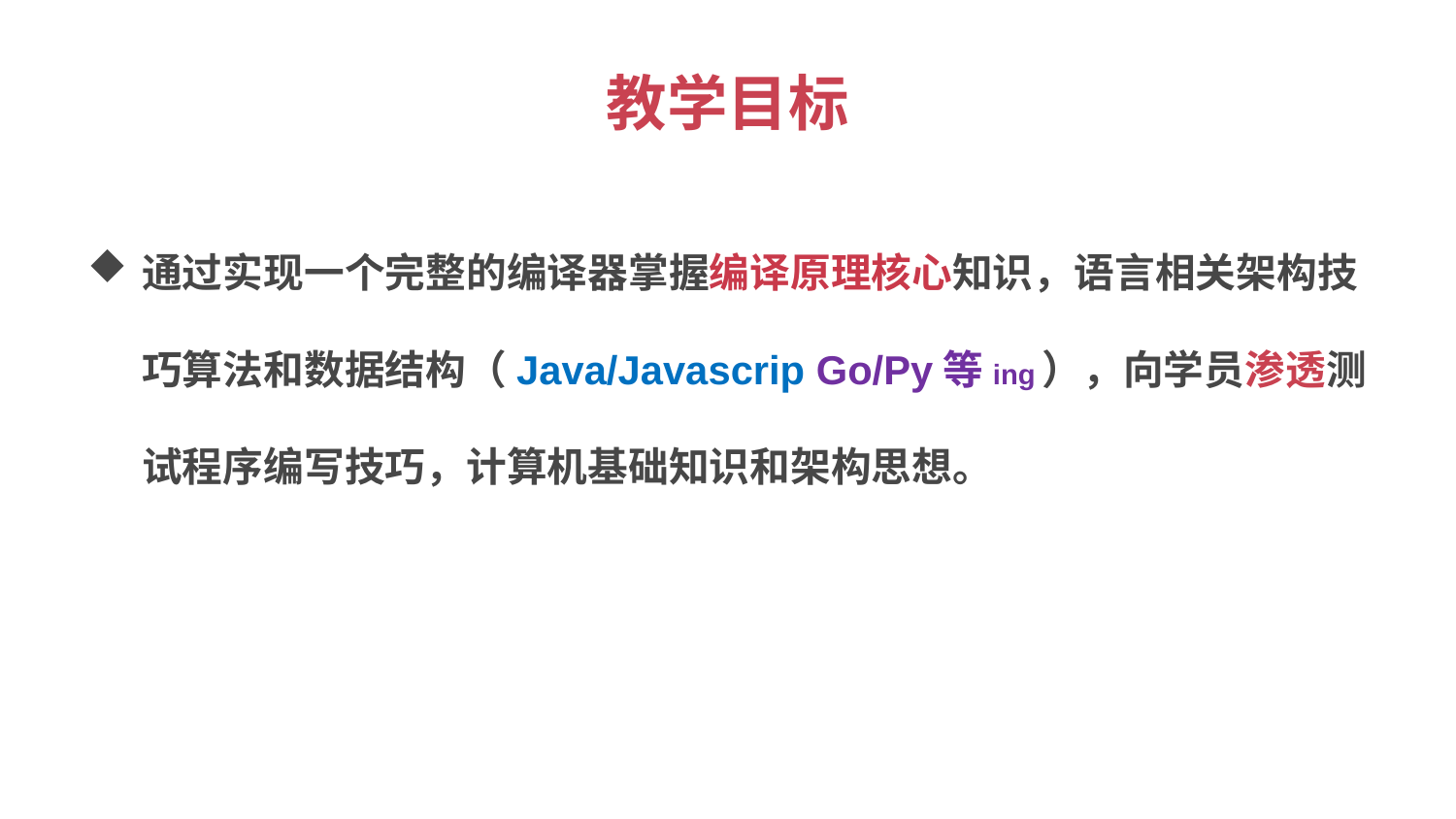

# 教学目标
通过实现一个完整的编译器掌握编译原理核心知识，语言相关架构技巧算法和数据结构（Java/Javascrip Go/Py等ing），向学员渗透测试程序编写技巧，计算机基础知识和架构思想。